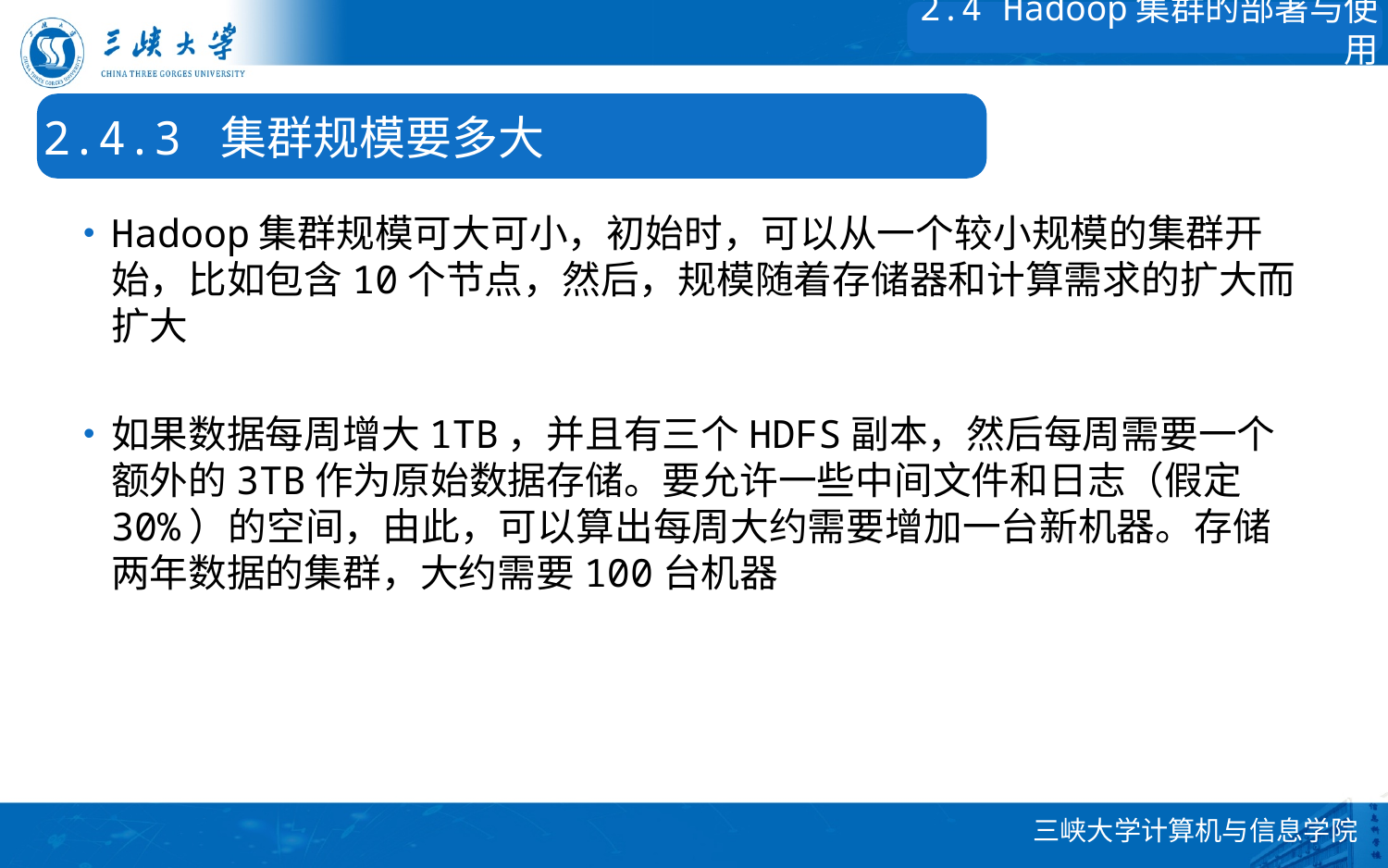

2.4 Hadoop集群的部署与使用
2.4.3 集群规模要多大
Hadoop集群规模可大可小，初始时，可以从一个较小规模的集群开始，比如包含10个节点，然后，规模随着存储器和计算需求的扩大而扩大

如果数据每周增大1TB，并且有三个HDFS副本，然后每周需要一个额外的3TB作为原始数据存储。要允许一些中间文件和日志（假定30%）的空间，由此，可以算出每周大约需要增加一台新机器。存储两年数据的集群，大约需要100台机器